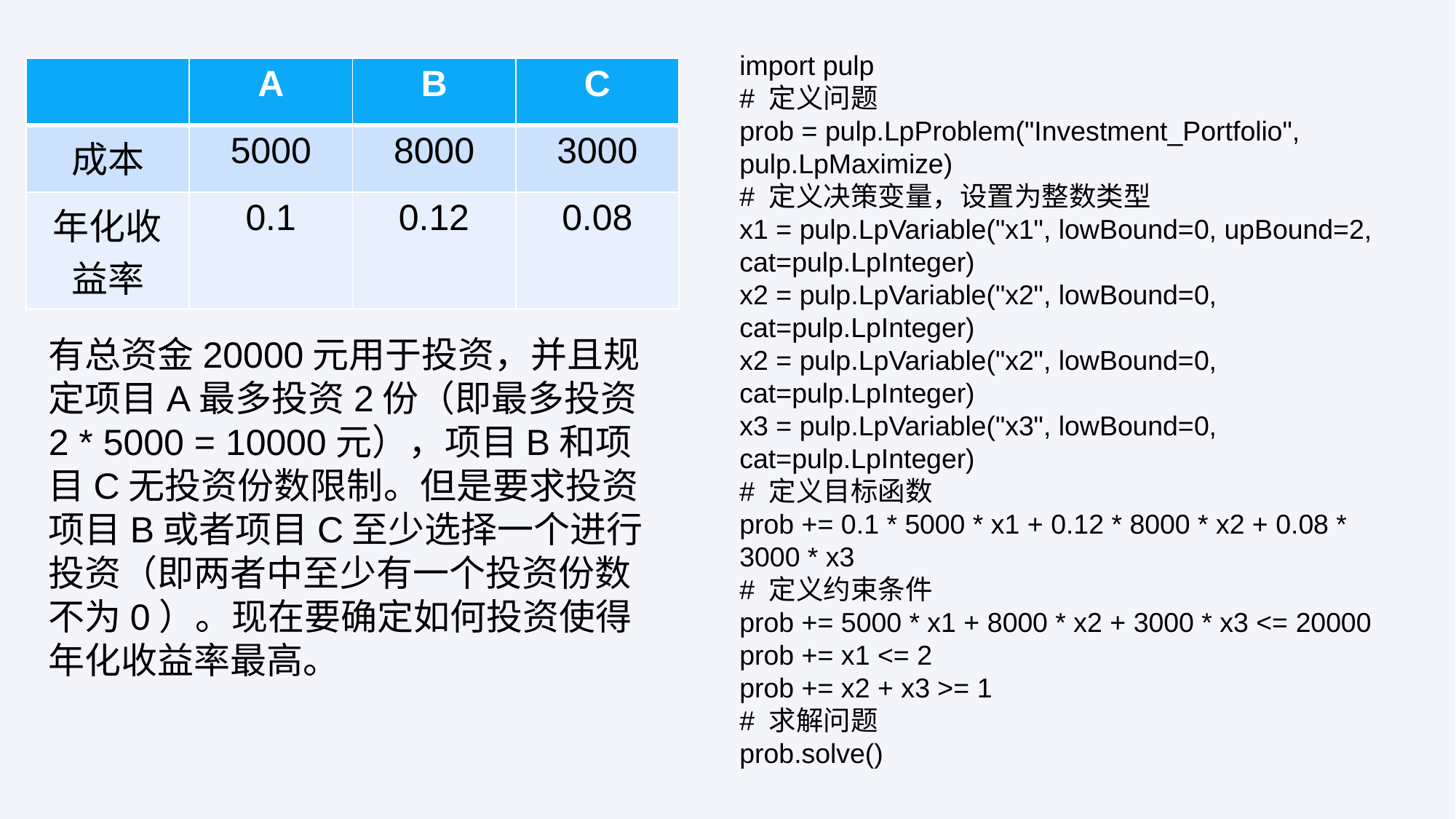

#
import pulp
# 定义问题
prob = pulp.LpProblem("Investment_Portfolio", pulp.LpMaximize)
# 定义决策变量，设置为整数类型
x1 = pulp.LpVariable("x1", lowBound=0, upBound=2, cat=pulp.LpInteger)
x2 = pulp.LpVariable("x2", lowBound=0, cat=pulp.LpInteger)
x2 = pulp.LpVariable("x2", lowBound=0, cat=pulp.LpInteger)
x3 = pulp.LpVariable("x3", lowBound=0, cat=pulp.LpInteger)
# 定义目标函数
prob += 0.1 * 5000 * x1 + 0.12 * 8000 * x2 + 0.08 * 3000 * x3
# 定义约束条件
prob += 5000 * x1 + 8000 * x2 + 3000 * x3 <= 20000
prob += x1 <= 2
prob += x2 + x3 >= 1
# 求解问题
prob.solve()
|  | A | B | C |
| --- | --- | --- | --- |
| 成本 | 5000 | 8000 | 3000 |
| 年化收益率 | 0.1 | 0.12 | 0.08 |
有总资金20000元用于投资，并且规定项目A最多投资2份（即最多投资2 * 5000 = 10000元），项目B和项目C无投资份数限制。但是要求投资项目B或者项目C至少选择一个进行投资（即两者中至少有一个投资份数不为0）。现在要确定如何投资使得年化收益率最高。